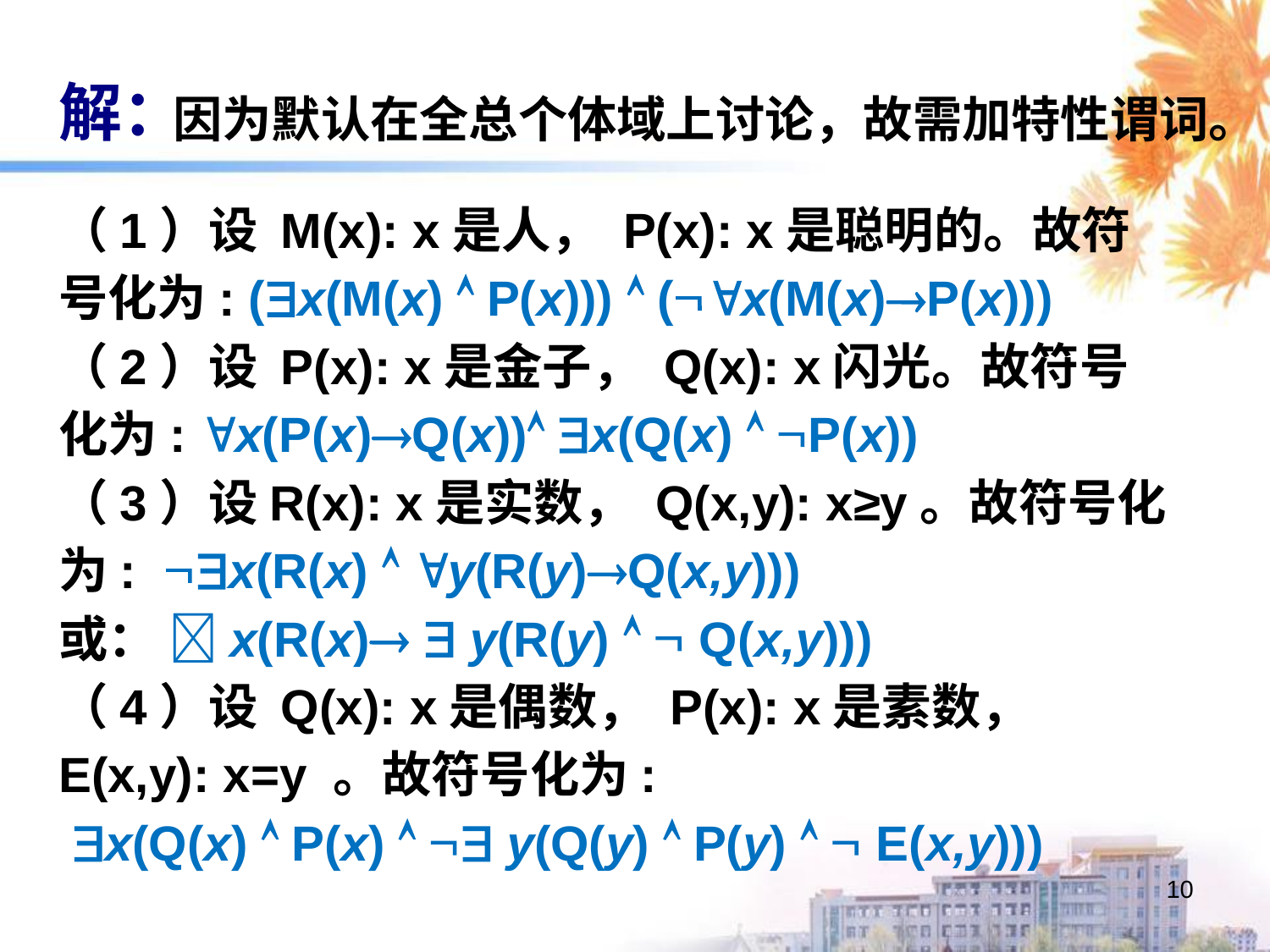

解：
因为默认在全总个体域上讨论，故需加特性谓词。

（1）设 M(x): x是人， P(x): x是聪明的。故符号化为: (∃x(M(x) ∧ P(x))) ∧ (¬∀x(M(x)→P(x)))
（2）设 P(x): x是金子， Q(x): x闪光。故符号化为: ∀x(P(x)→Q(x))∧ ∃x(Q(x) ∧ ¬P(x))
（3）设R(x): x是实数， Q(x,y): x≥y。故符号化为:  ¬∃x(R(x) ∧ ∀y(R(y)→Q(x,y)))
或： ∀x(R(x)→ ∃ y(R(y) ∧ ¬ Q(x,y)))
（4）设 Q(x): x是偶数， P(x): x是素数， E(x,y): x=y 。故符号化为:
 ∃x(Q(x) ∧ P(x) ∧ ¬∃ y(Q(y) ∧ P(y) ∧ ¬ E(x,y)))

10